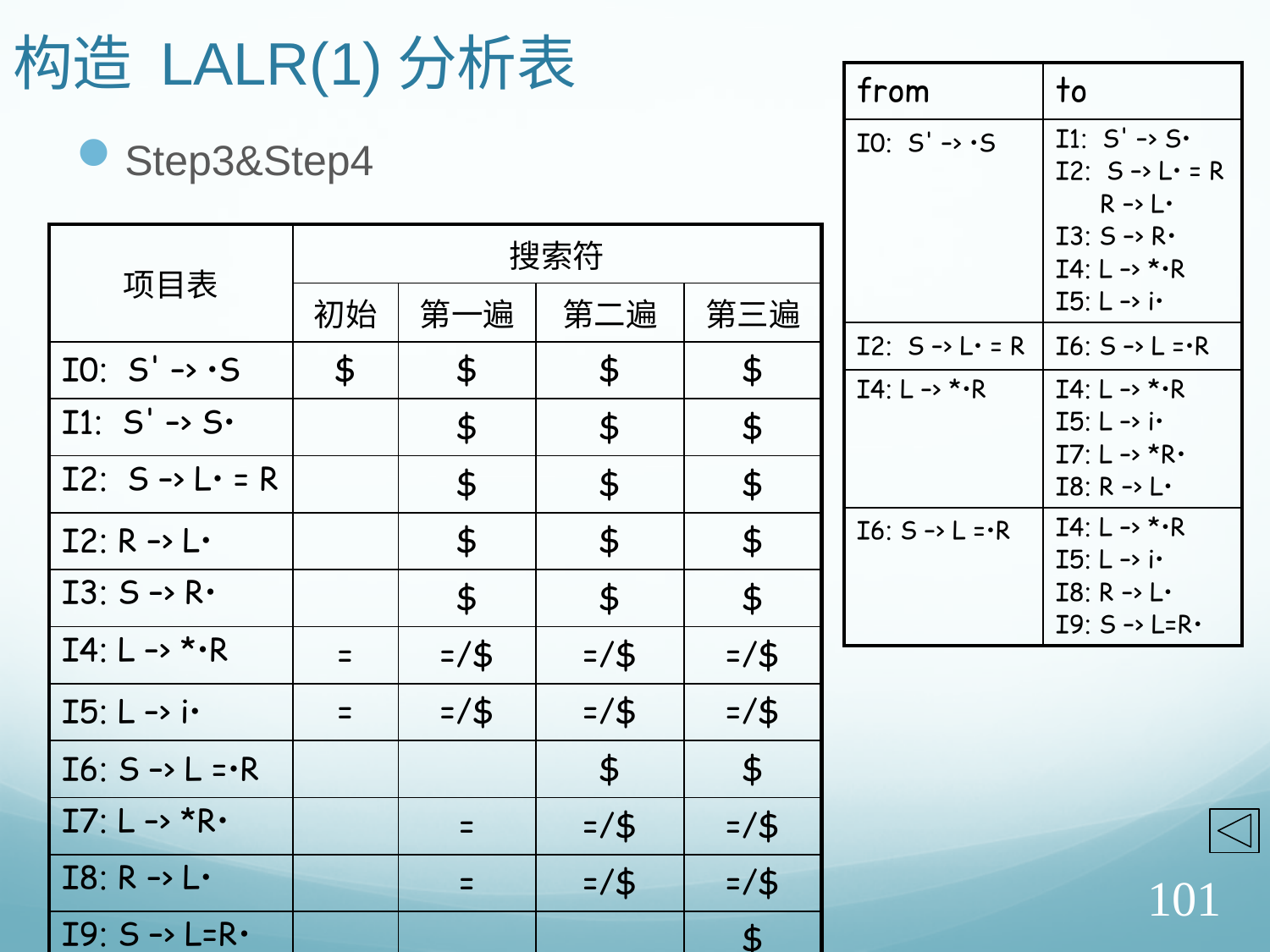

# 构造 LALR(1)分析表
| from | to |
| --- | --- |
| I0: S' –> •S | I1: S' –> S• I2: S –> L• = R R –> L• I3: S –> R• I4: L –> \*•R I5: L –> i• |
| I2: S –> L• = R | I6: S –> L =•R |
| I4: L –> \*•R | I4: L –> \*•R I5: L –> i• I7: L –> \*R• I8: R –> L• |
| I6: S –> L =•R | I4: L –> \*•R I5: L –> i• I8: R –> L• I9: S –> L=R• |
Step3&Step4

| 项目表 | 搜索符 |  |  |  |
| --- | --- | --- | --- | --- |
|  | 初始 | 第一遍 | 第二遍 | 第三遍 |
| I0: S' –> •S | $ | $ | $ | $ |
| I1: S' –> S• |  | $ | $ | $ |
| I2: S –> L• = R |  | $ | $ | $ |
| I2: R –> L• |  | $ | $ | $ |
| I3: S –> R• |  | $ | $ | $ |
| I4: L –> \*•R | = | =/$ | =/$ | =/$ |
| I5: L –> i• | = | =/$ | =/$ | =/$ |
| I6: S –> L =•R |  |  | $ | $ |
| I7: L –> \*R• |  | = | =/$ | =/$ |
| I8: R –> L• |  | = | =/$ | =/$ |
| I9: S –> L=R• |  |  |  | $ |

101